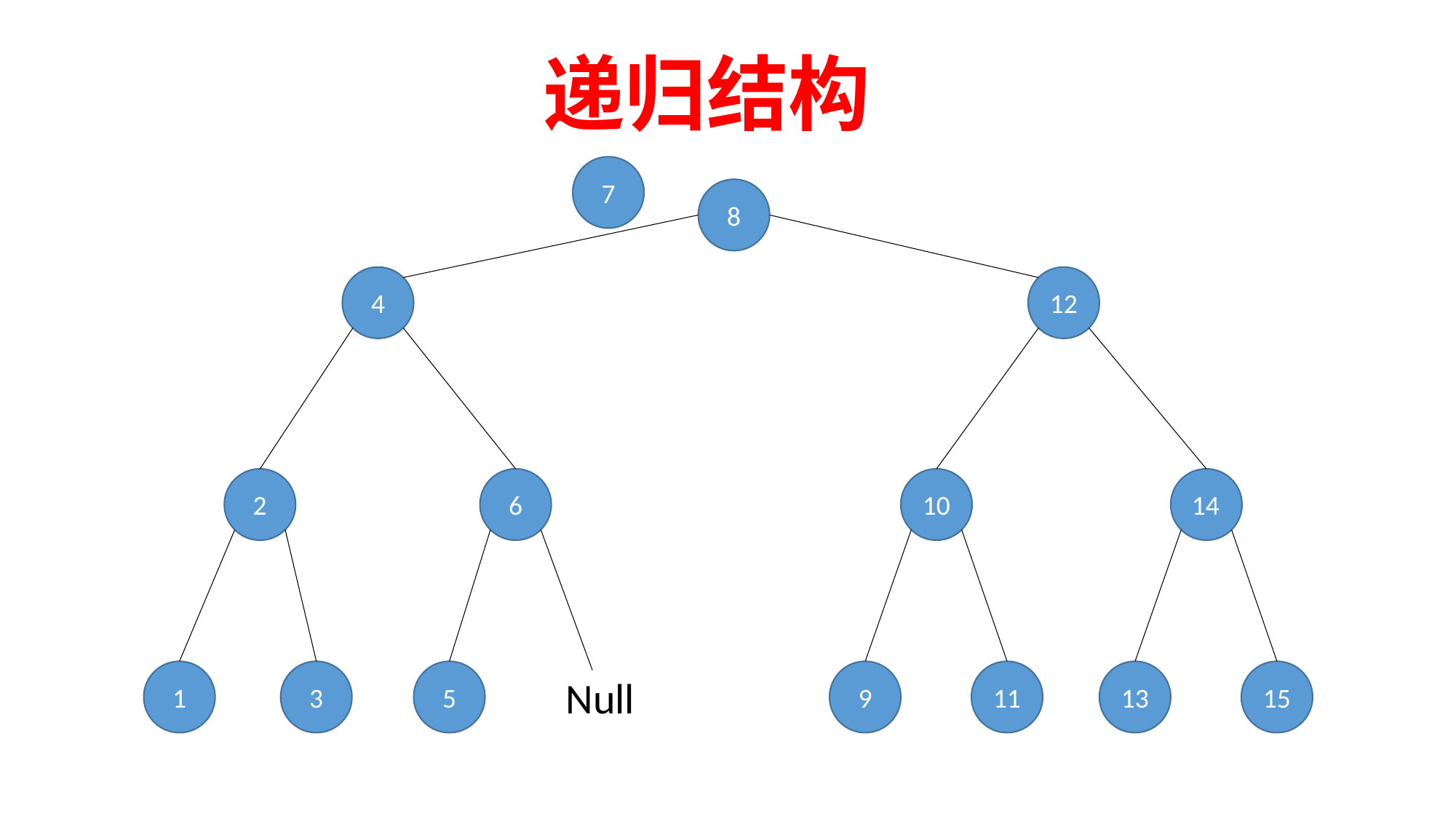

递归结构
7
8
12
4
10
14
2
6
9
11
13
15
1
3
5
Null